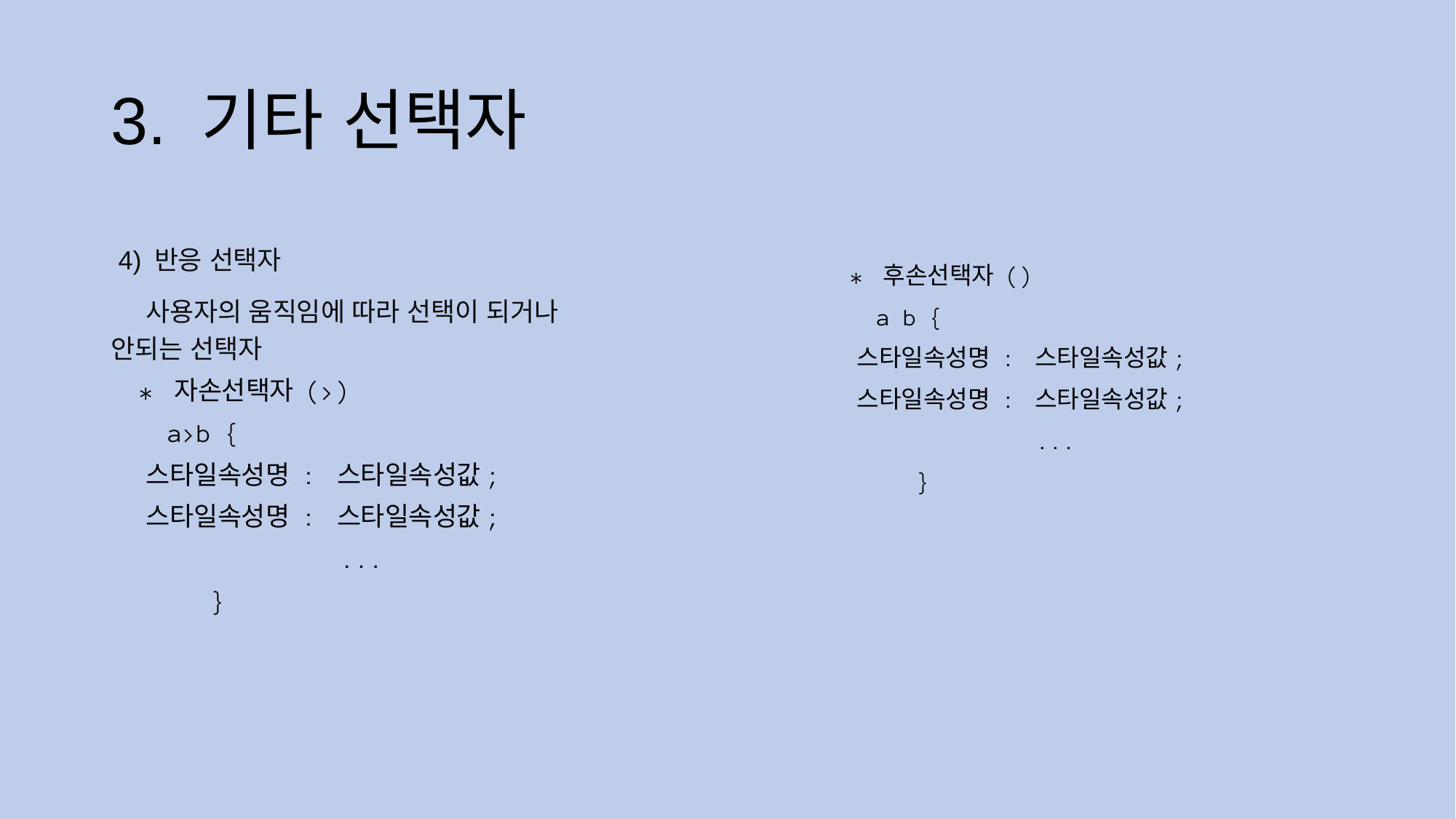

# 3. 기타 선택자
 4) 반응 선택자
    사용자의 움직임에 따라 선택이 되거나 안되는 선택자
  * 자손선택자 (>)
    a>b {
    스타일속성명 : 스타일속성값;
    스타일속성명 : 스타일속성값;
                ...
       }

  * 후손선택자 ()
    a b {
    스타일속성명 : 스타일속성값;
    스타일속성명 : 스타일속성값;
                ...
       }